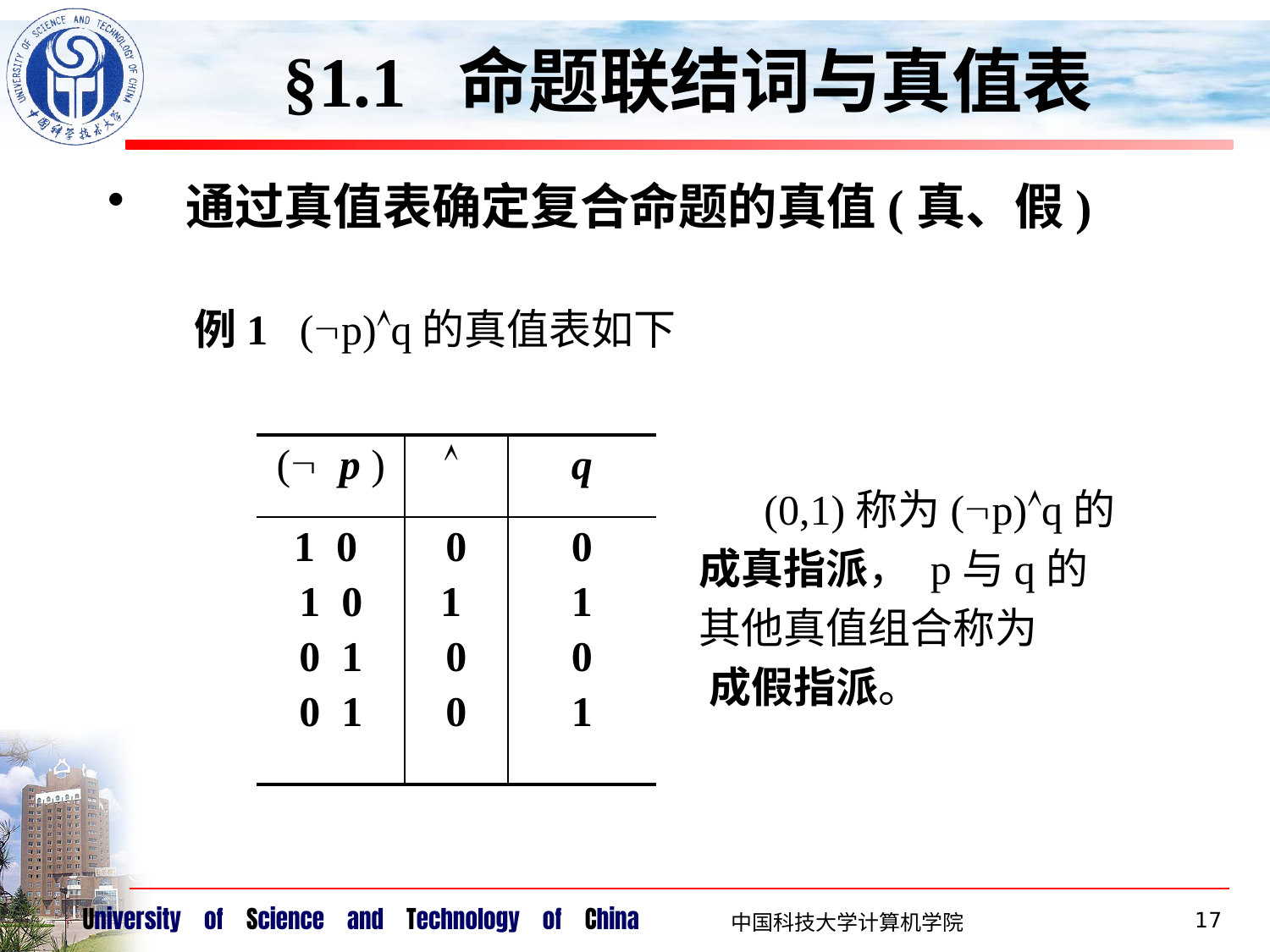

§1.1  命题联结词与真值表
通过真值表确定复合命题的真值(真、假)

        例1   (¬p)∧q的真值表如下

                                                              (0,1)称为(¬p)∧q的
                                                             成真指派， p与q的
                                                             其他真值组合称为
                                                              成假指派。
| (¬ p ) | ∧ | q |
| --- | --- | --- |
| 1 0 1 0 0 1 0 1 | 0 1 0 0 | 0 1 0 1 |